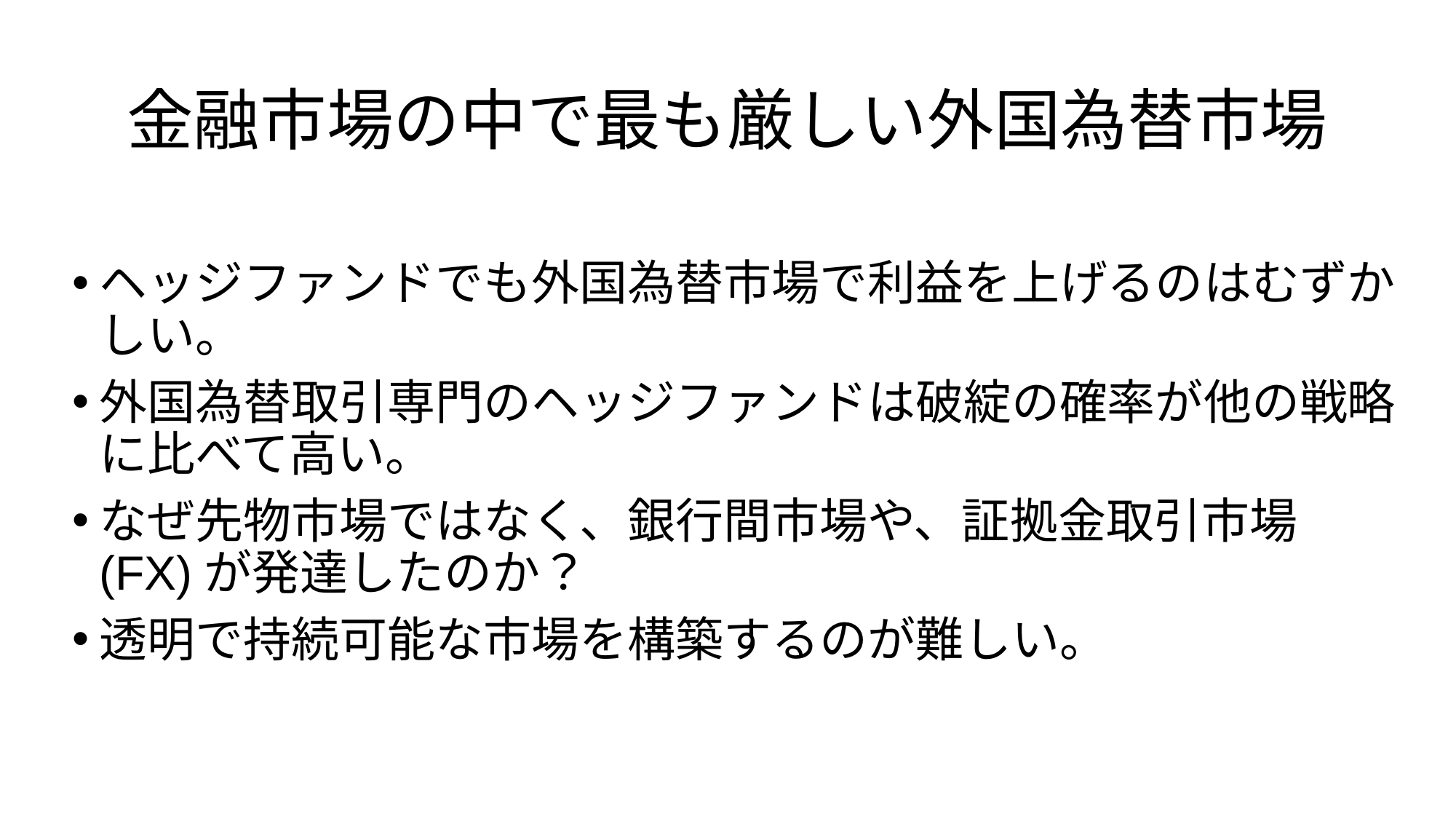

# 金融市場の中で最も厳しい外国為替市場
ヘッジファンドでも外国為替市場で利益を上げるのはむずかしい。
外国為替取引専門のヘッジファンドは破綻の確率が他の戦略に比べて高い。
なぜ先物市場ではなく、銀行間市場や、証拠金取引市場(FX)が発達したのか？
透明で持続可能な市場を構築するのが難しい。